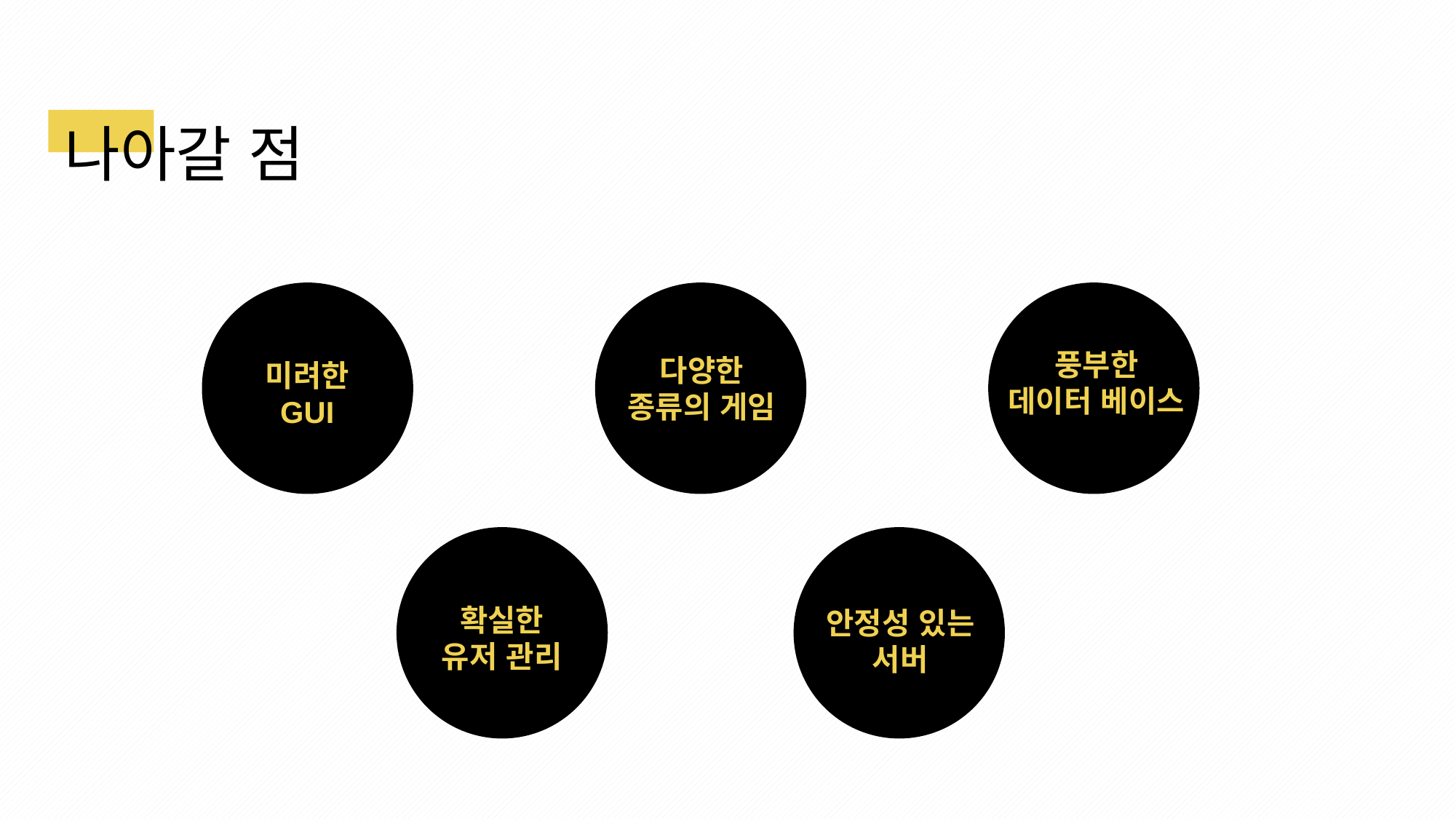

나아갈 점

미려한
GUI

다양한
종류의 게임

풍부한
데이터 베이스

안정성 있는
서버

확실한
유저 관리